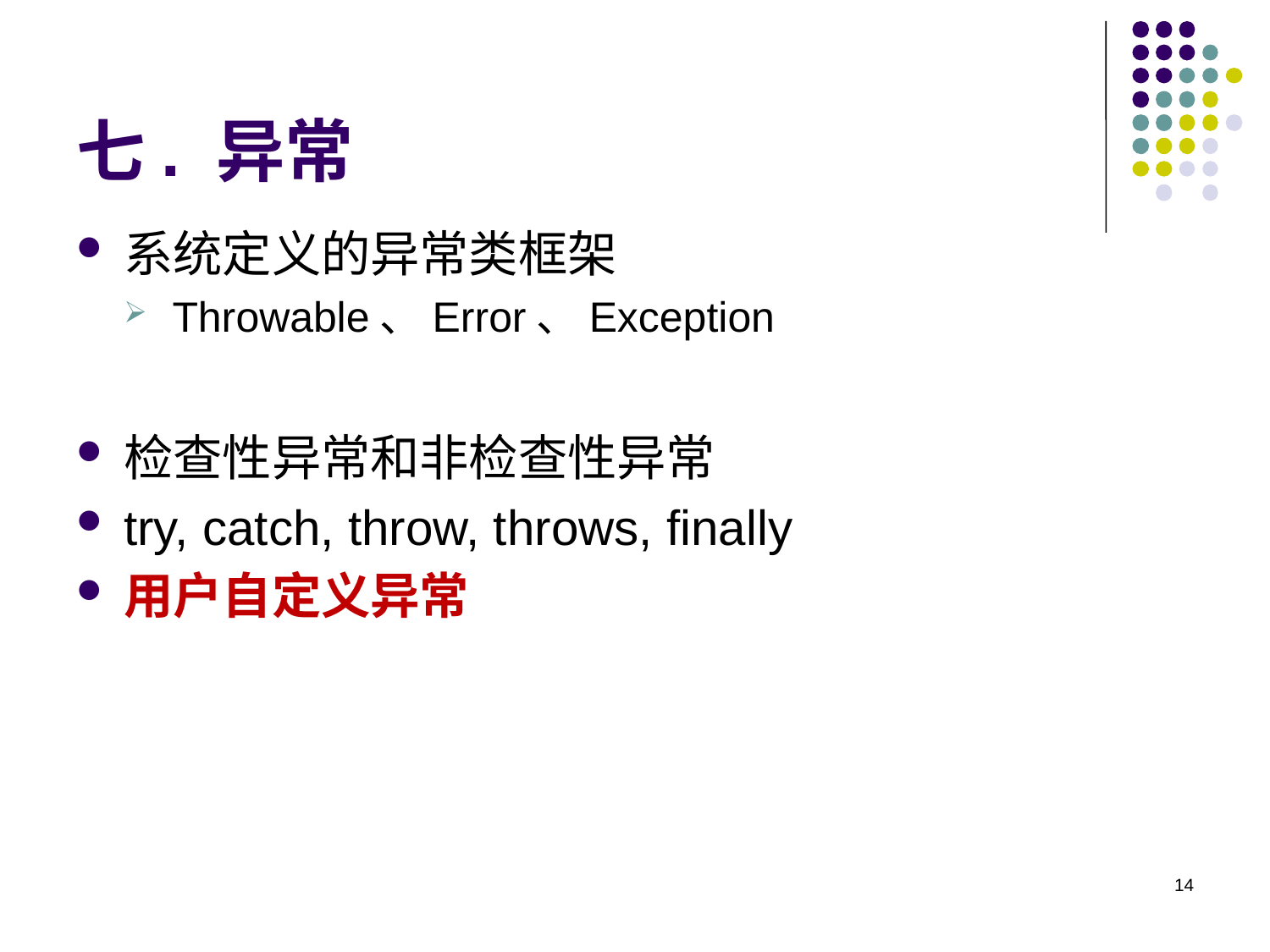

# 七. 异常
系统定义的异常类框架
Throwable、Error、Exception

检查性异常和非检查性异常
try, catch, throw, throws, finally
用户自定义异常
14